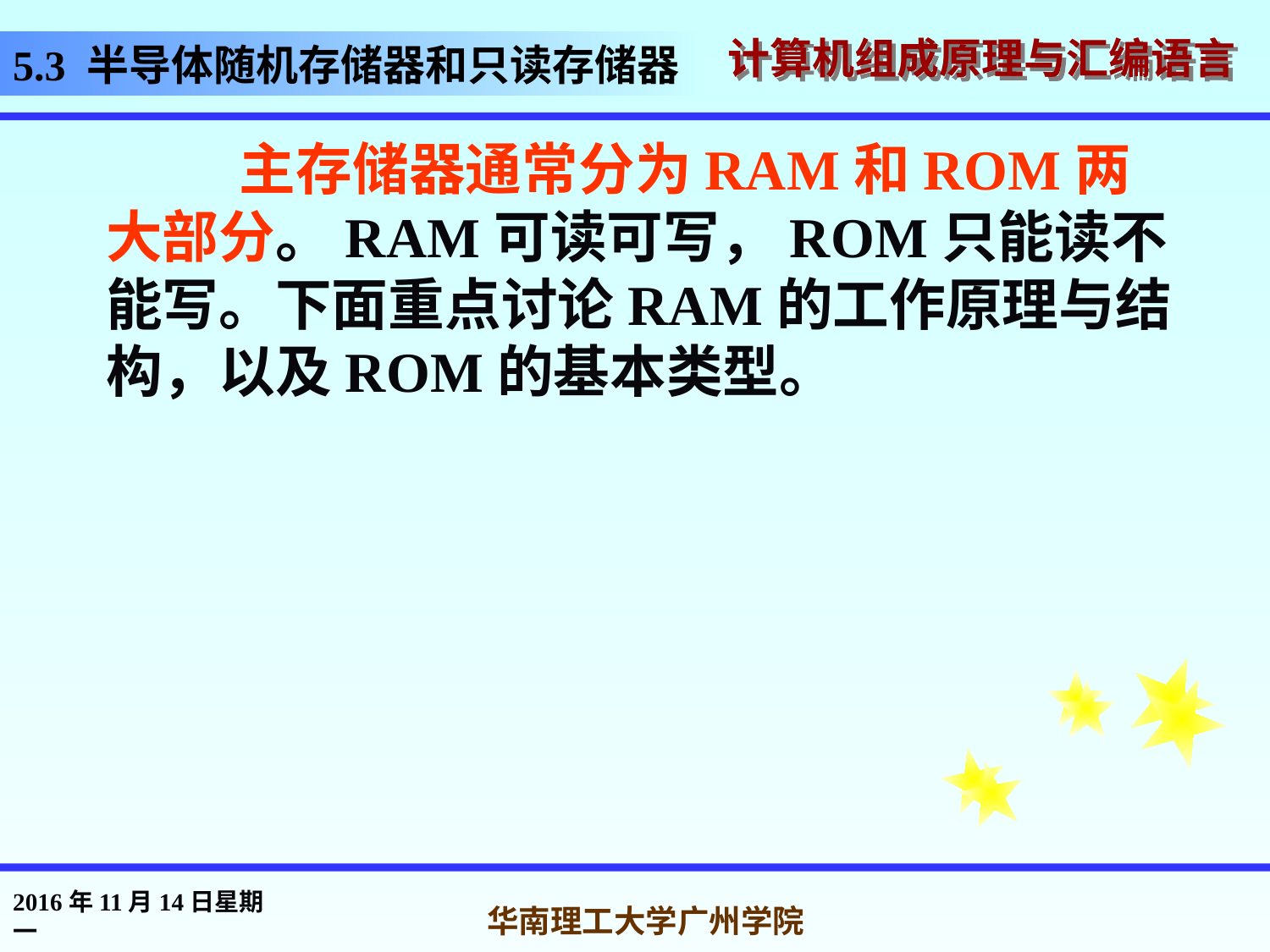

# 5.3 半导体随机存储器和只读存储器
             主存储器通常分为RAM和ROM两大部分。RAM可读可写，ROM只能读不能写。下面重点讨论RAM的工作原理与结构，以及ROM的基本类型。
2016年11月14日星期一
华南理工大学广州学院